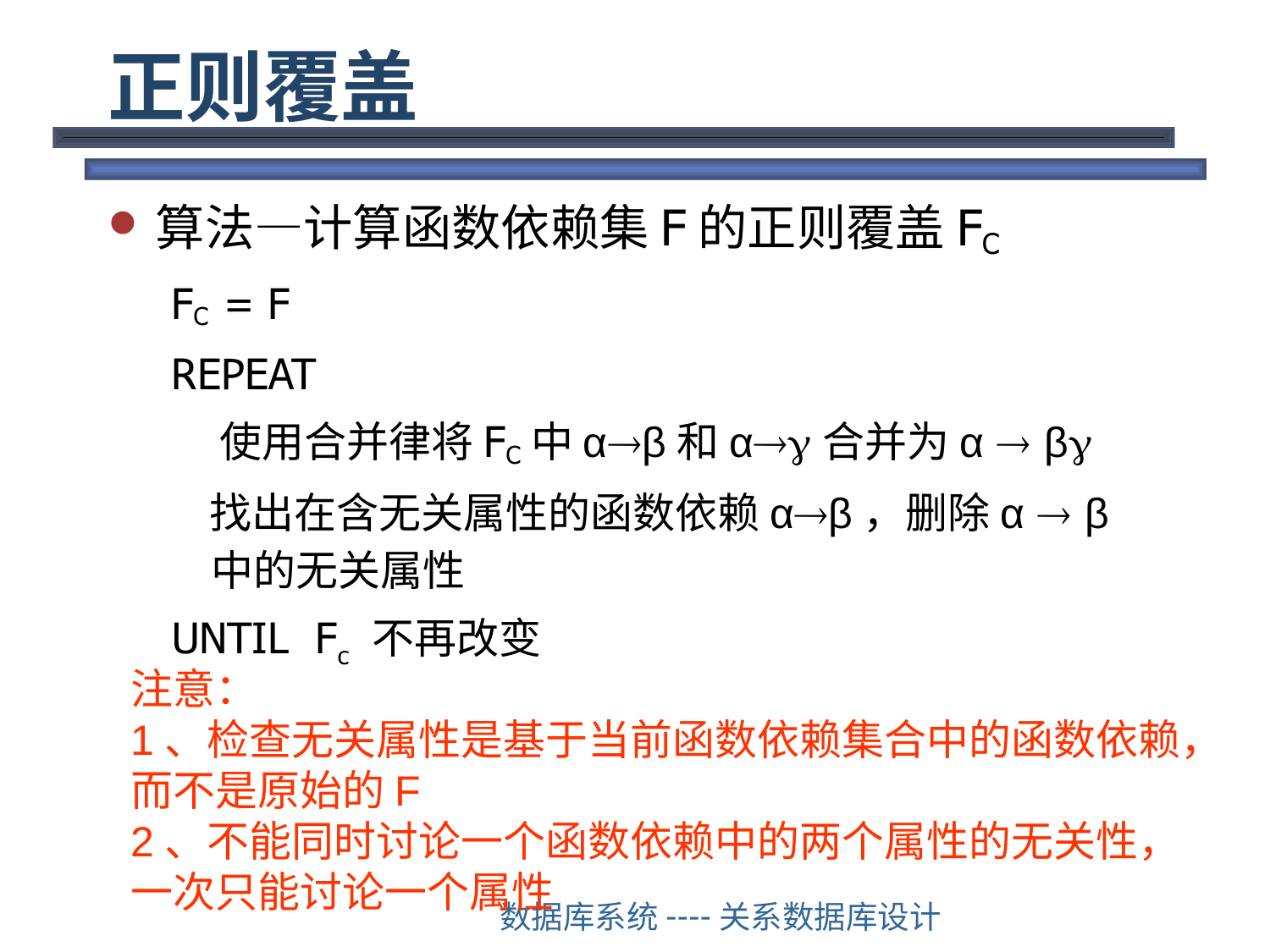

# 正则覆盖
算法—计算函数依赖集F的正则覆盖FC
FC  = F
REPEAT
    使用合并律将FC中α→β和α→γ合并为α → βγ
     找出在含无关属性的函数依赖α→β，删除α → β中的无关属性
UNTIL  Fc 不再改变
注意：
1、检查无关属性是基于当前函数依赖集合中的函数依赖，而不是原始的F
2、不能同时讨论一个函数依赖中的两个属性的无关性，一次只能讨论一个属性
数据库系统----关系数据库设计